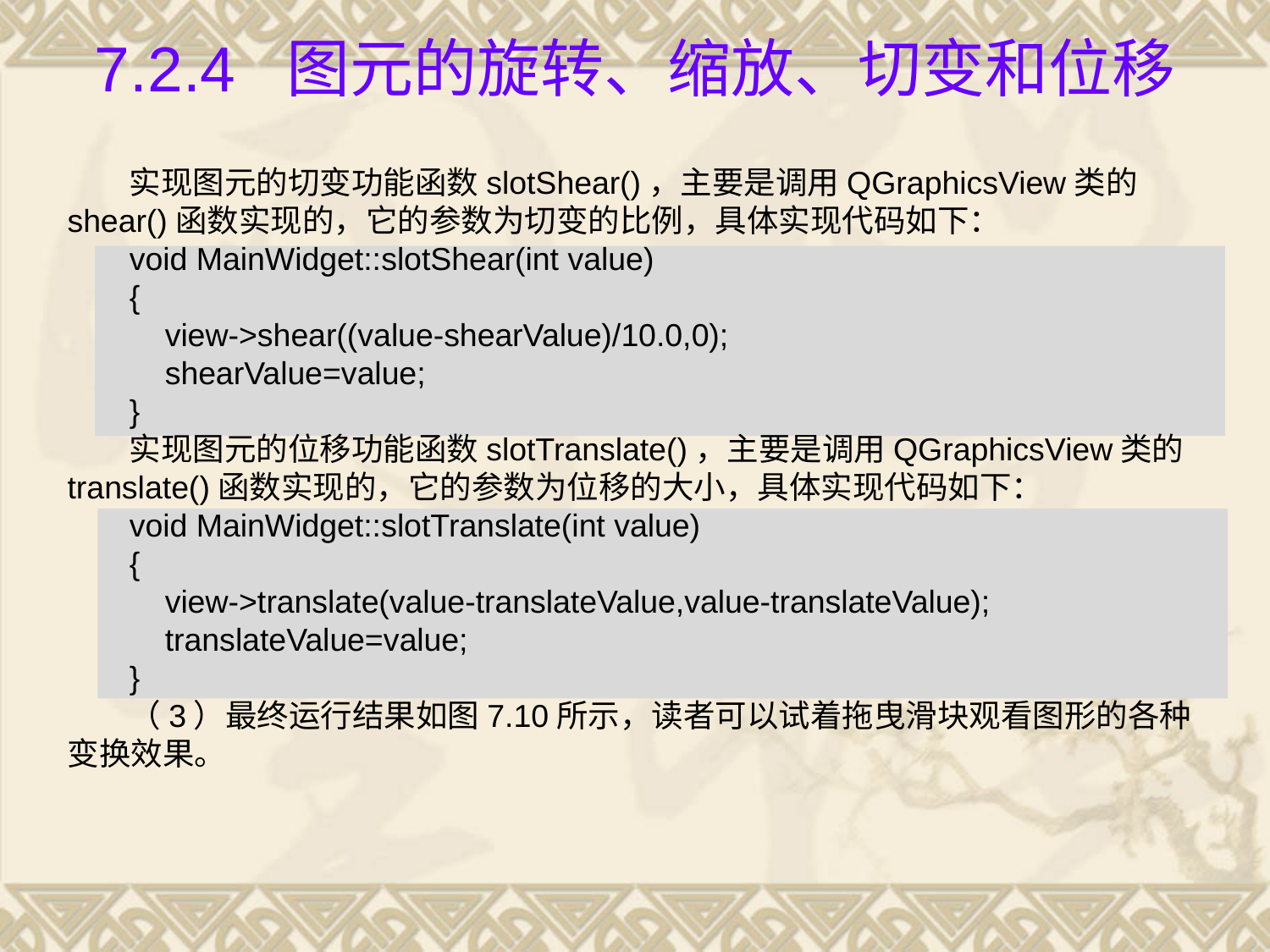

# 7.2.4  图元的旋转、缩放、切变和位移
实现图元的切变功能函数slotShear()，主要是调用QGraphicsView类的shear()函数实现的，它的参数为切变的比例，具体实现代码如下：
void MainWidget::slotShear(int value)
{
    view->shear((value-shearValue)/10.0,0);
    shearValue=value;
}
实现图元的位移功能函数slotTranslate()，主要是调用QGraphicsView类的translate()函数实现的，它的参数为位移的大小，具体实现代码如下：
void MainWidget::slotTranslate(int value)
{
    view->translate(value-translateValue,value-translateValue);
    translateValue=value;
}
（3）最终运行结果如图7.10所示，读者可以试着拖曳滑块观看图形的各种变换效果。